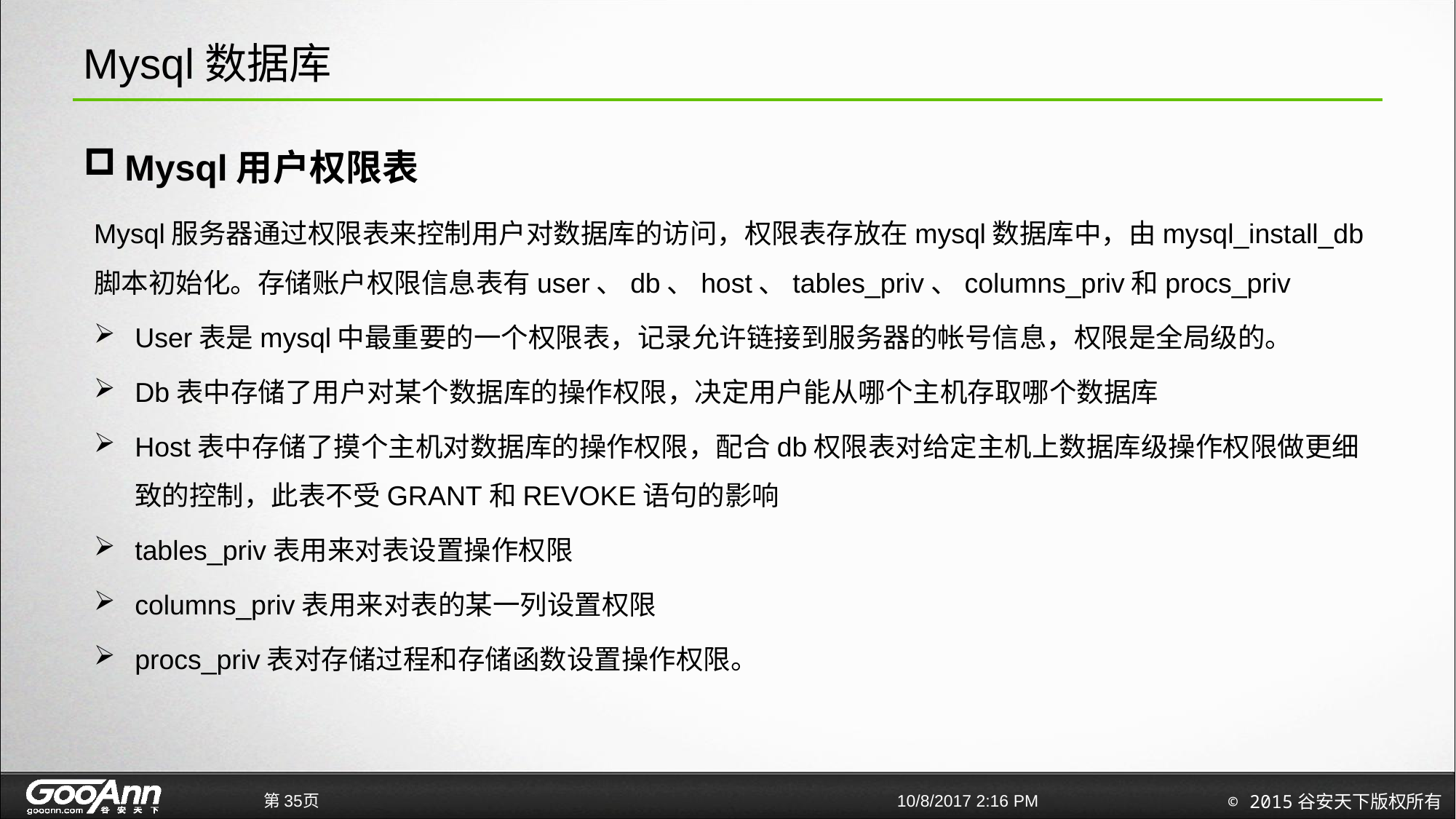

# Mysql数据库
Mysql用户权限表
Mysql服务器通过权限表来控制用户对数据库的访问，权限表存放在mysql数据库中，由mysql_install_db脚本初始化。存储账户权限信息表有user、db、host、tables_priv、columns_priv和procs_priv
User表是mysql中最重要的一个权限表，记录允许链接到服务器的帐号信息，权限是全局级的。
Db表中存储了用户对某个数据库的操作权限，决定用户能从哪个主机存取哪个数据库
Host表中存储了摸个主机对数据库的操作权限，配合db权限表对给定主机上数据库级操作权限做更细致的控制，此表不受GRANT和REVOKE语句的影响
tables_priv表用来对表设置操作权限
columns_priv表用来对表的某一列设置权限
procs_priv表对存储过程和存储函数设置操作权限。